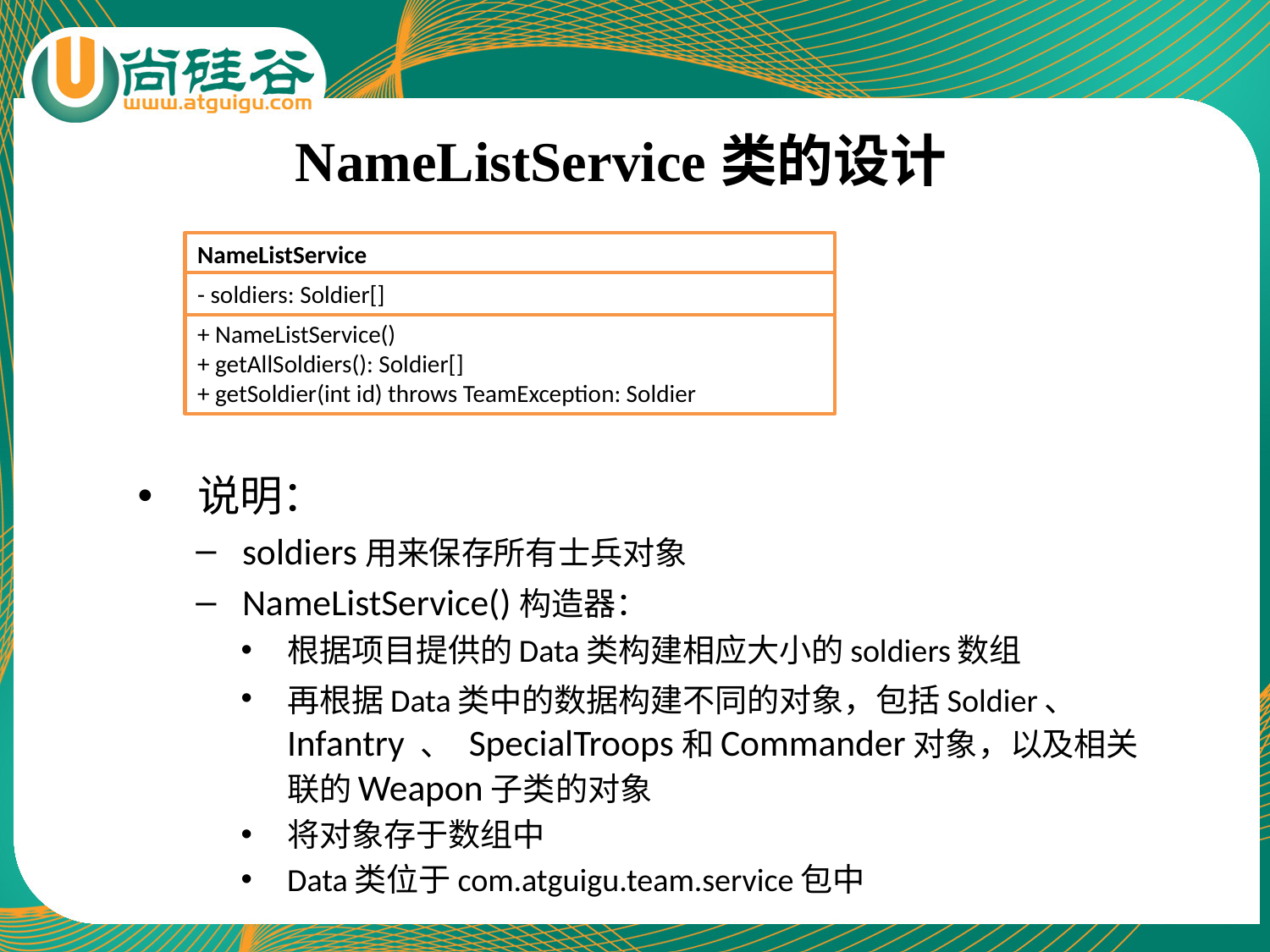

# NameListService类的设计

说明：
soldiers用来保存所有士兵对象
NameListService()构造器：
根据项目提供的Data类构建相应大小的soldiers数组
再根据Data类中的数据构建不同的对象，包括Soldier、 Infantry 、 SpecialTroops和Commander对象，以及相关联的Weapon子类的对象
将对象存于数组中
Data类位于com.atguigu.team.service包中
NameListService
- soldiers: Soldier[]
+ NameListService()
+ getAllSoldiers(): Soldier[]
+ getSoldier(int id) throws TeamException: Soldier